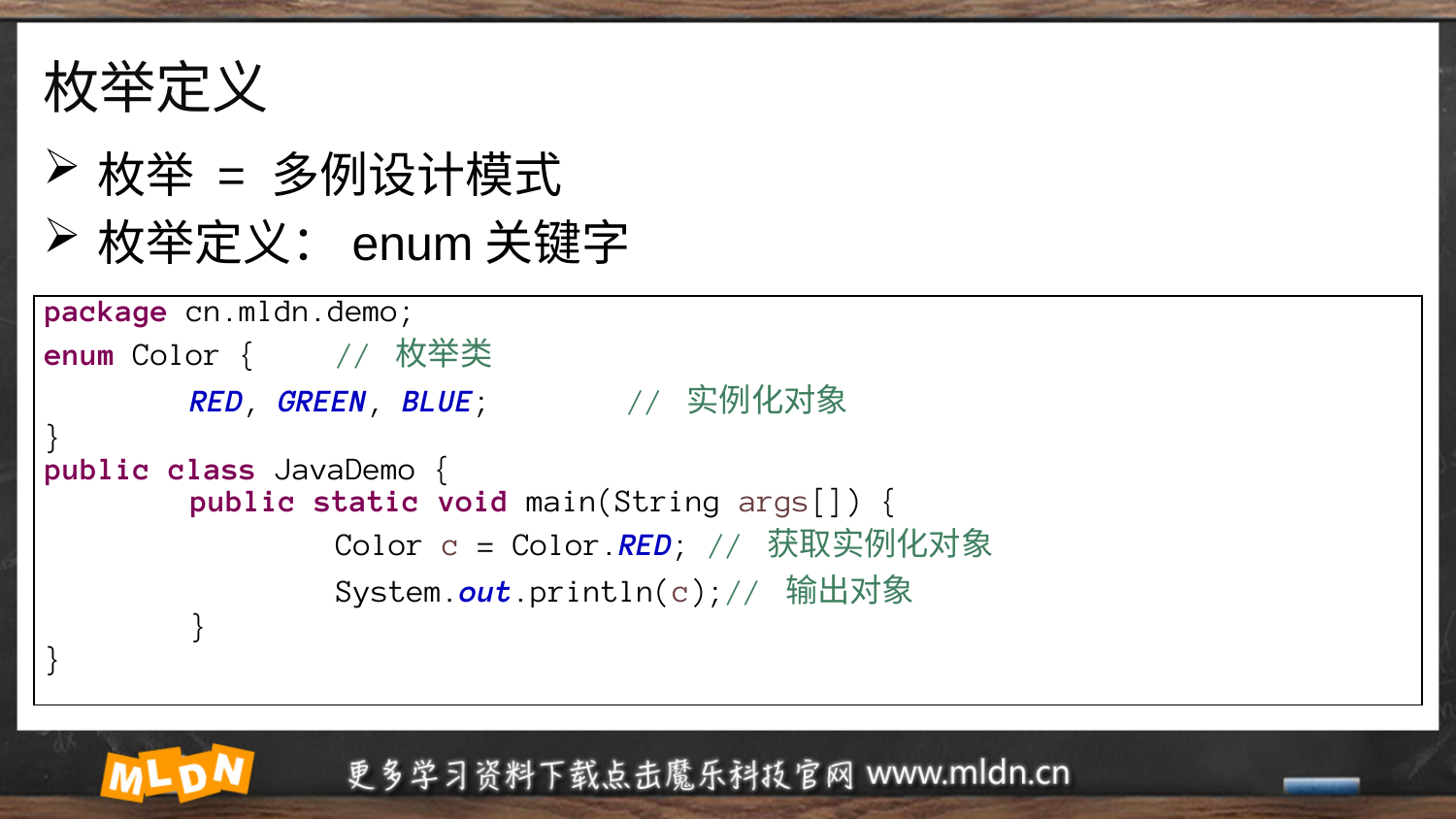

# 枚举定义
枚举 = 多例设计模式
枚举定义：enum关键字
| package cn.mldn.demo; enum Color { // 枚举类 RED, GREEN, BLUE; // 实例化对象 } public class JavaDemo { public static void main(String args[]) { Color c = Color.RED; // 获取实例化对象 System.out.println(c);// 输出对象 } } |
| --- |